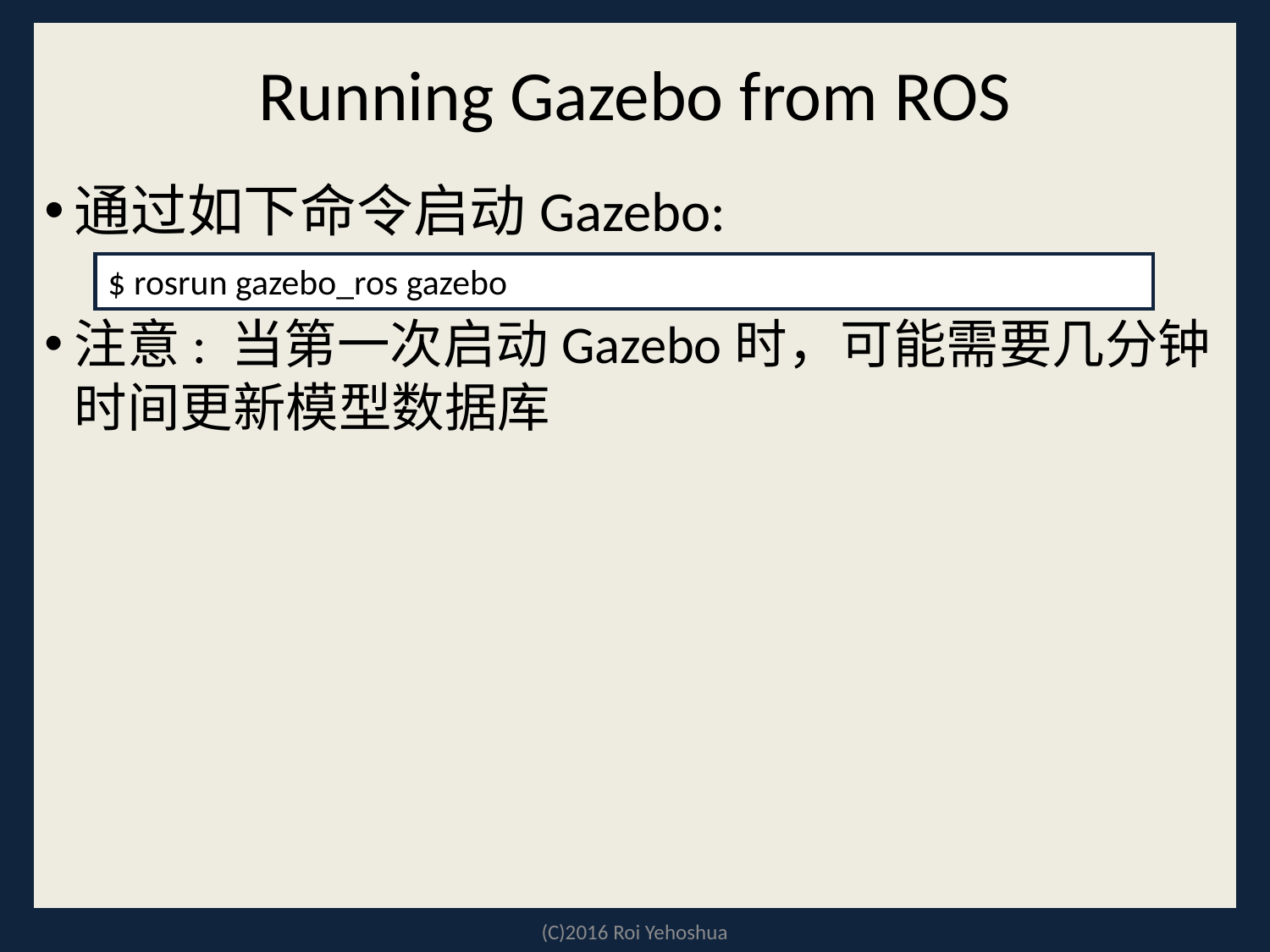

Running Gazebo from ROS
通过如下命令启动Gazebo:

注意: 当第一次启动Gazebo时，可能需要几分钟时间更新模型数据库

$ rosrun gazebo_ros gazebo
(C)2016 Roi Yehoshua